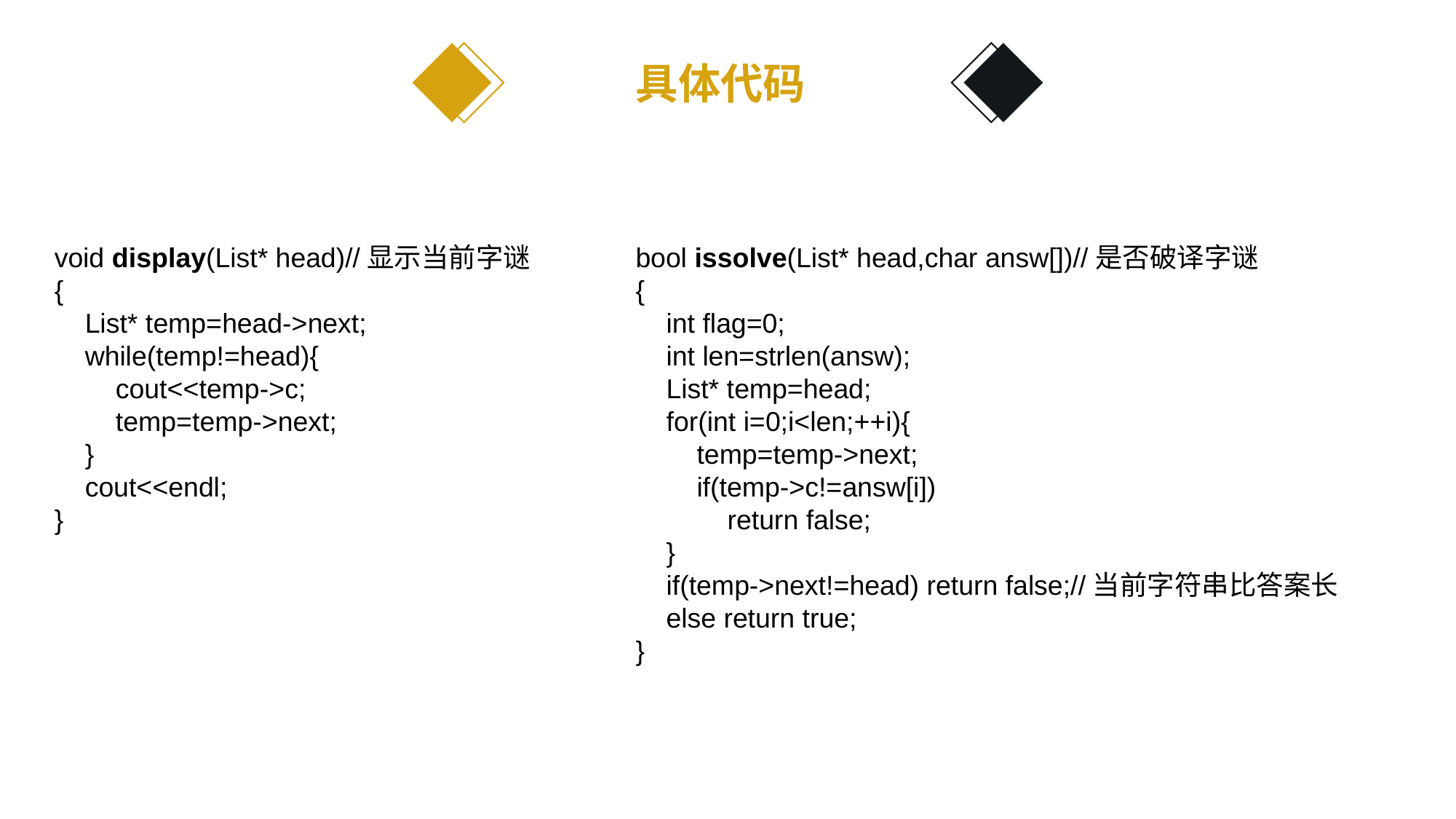

具体代码
void display(List* head)//显示当前字谜
{
    List* temp=head->next;
    while(temp!=head){
        cout<<temp->c;
        temp=temp->next;
    }
    cout<<endl;
}
bool issolve(List* head,char answ[])//是否破译字谜
{
    int flag=0;
    int len=strlen(answ);
    List* temp=head;
    for(int i=0;i<len;++i){
        temp=temp->next;
        if(temp->c!=answ[i])
            return false;
    }
    if(temp->next!=head) return false;//当前字符串比答案长
    else return true;
}